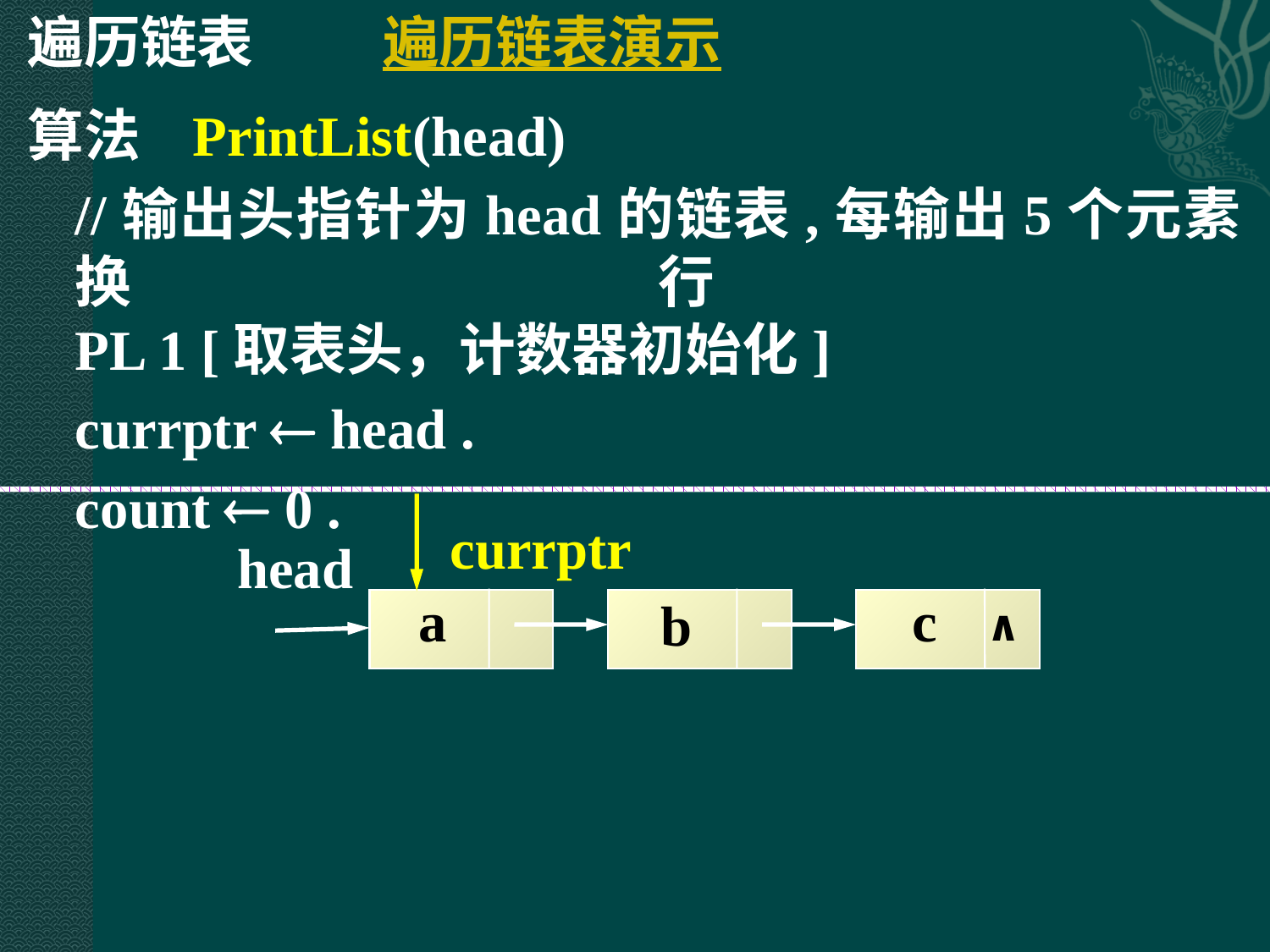

遍历链表          遍历链表演示
算法   PrintList(head)
	//输出头指针为head的链表,每输出5个元素换行
PL 1 [取表头，计数器初始化]
	currptr ← head .
	count ← 0 .

currptr
head
a
c

b

∧